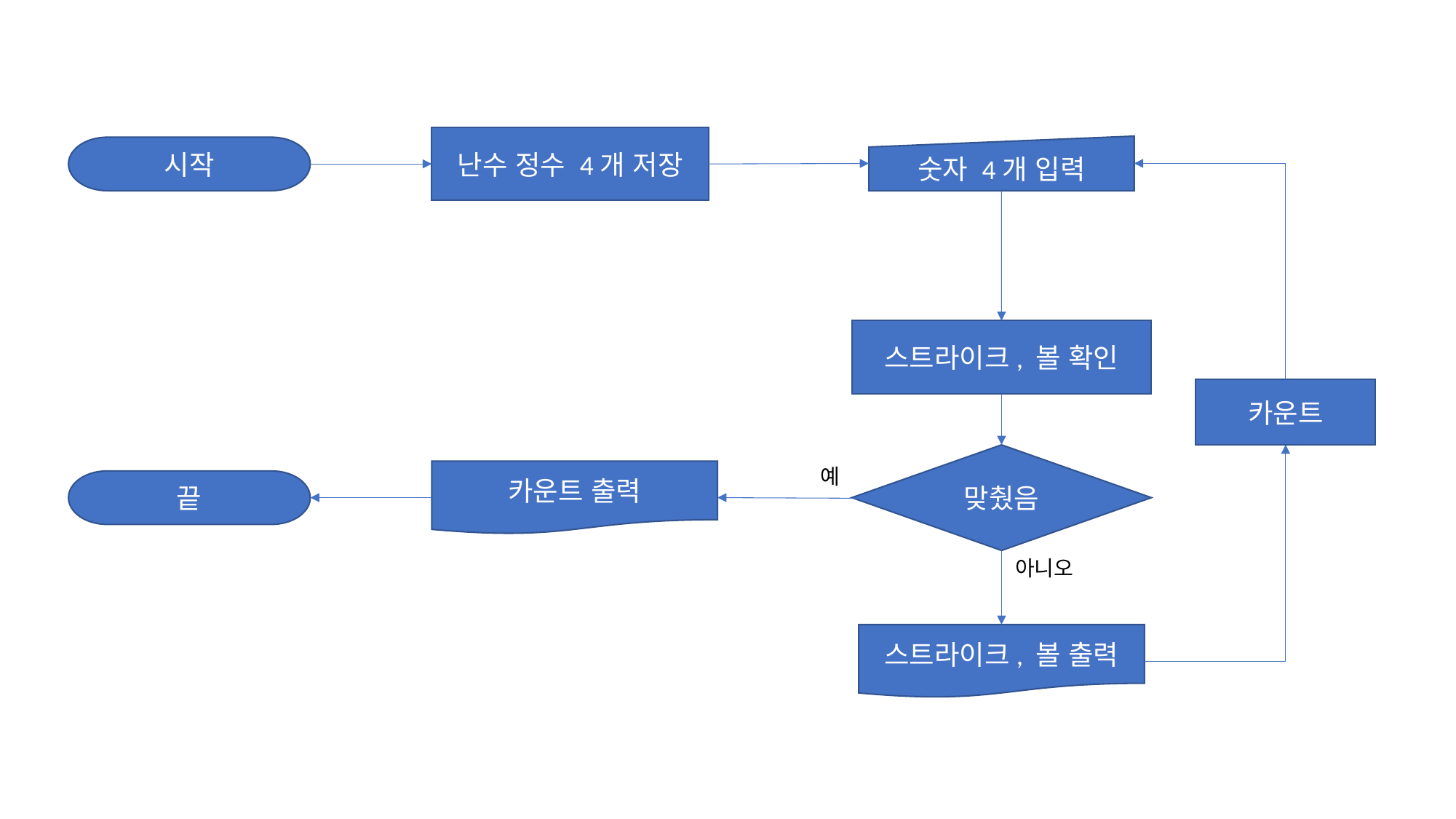

난수 정수 4개 저장
숫자 4개 입력
시작
스트라이크, 볼 확인
카운트
맞췄음
예
카운트 출력
끝
아니오
스트라이크, 볼 출력